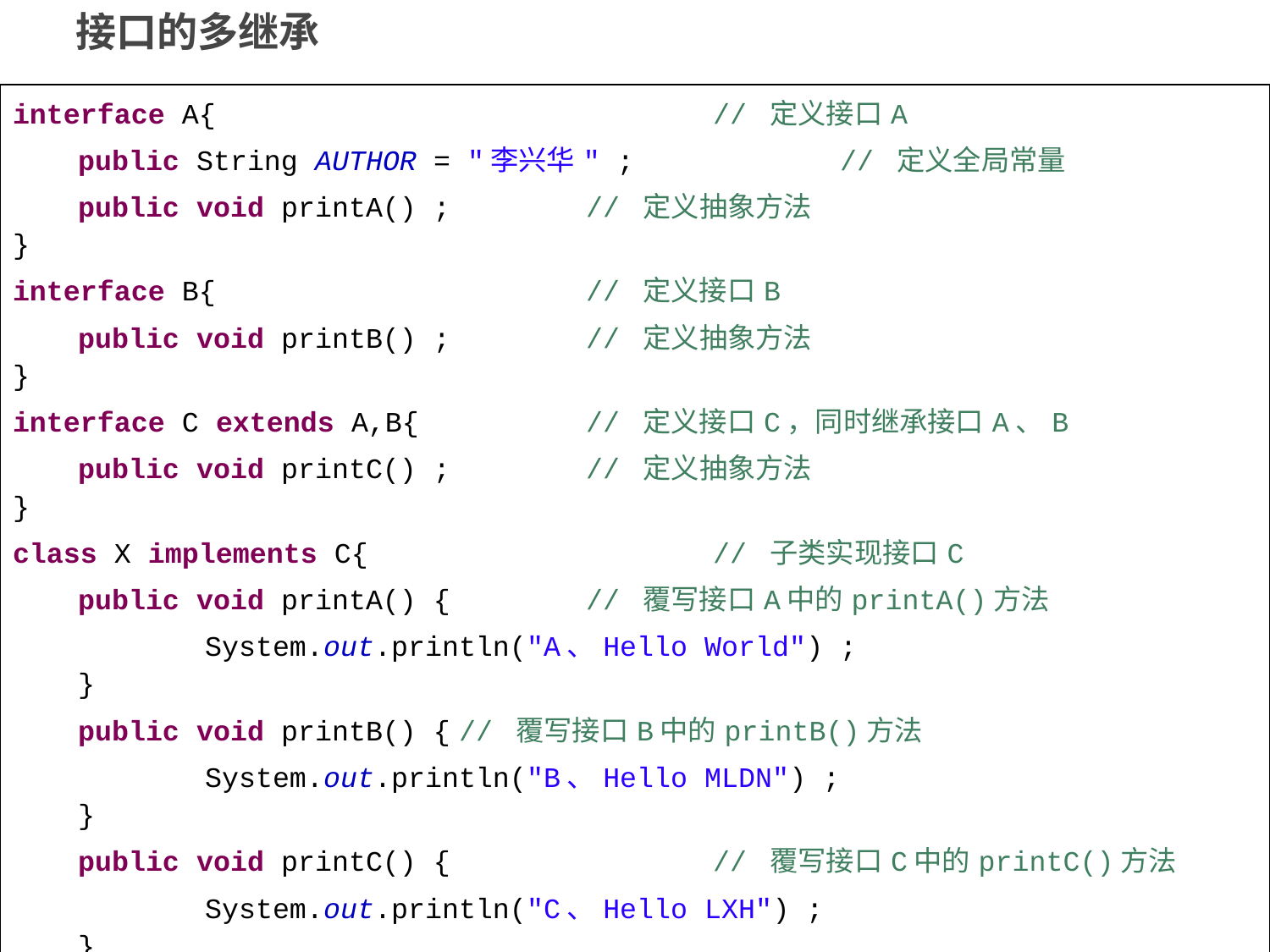

# 接口的多继承
| interface A{ // 定义接口A public String AUTHOR = "李兴华" ; // 定义全局常量 public void printA() ; // 定义抽象方法 } interface B{ // 定义接口B public void printB() ; // 定义抽象方法 } interface C extends A,B{ // 定义接口C，同时继承接口A、B public void printC() ; // 定义抽象方法 } class X implements C{ // 子类实现接口C public void printA() { // 覆写接口A中的printA()方法 System.out.println("A、Hello World") ; } public void printB() { // 覆写接口B中的printB()方法 System.out.println("B、Hello MLDN") ; } public void printC() { // 覆写接口C中的printC()方法 System.out.println("C、Hello LXH") ; } } |
| --- |